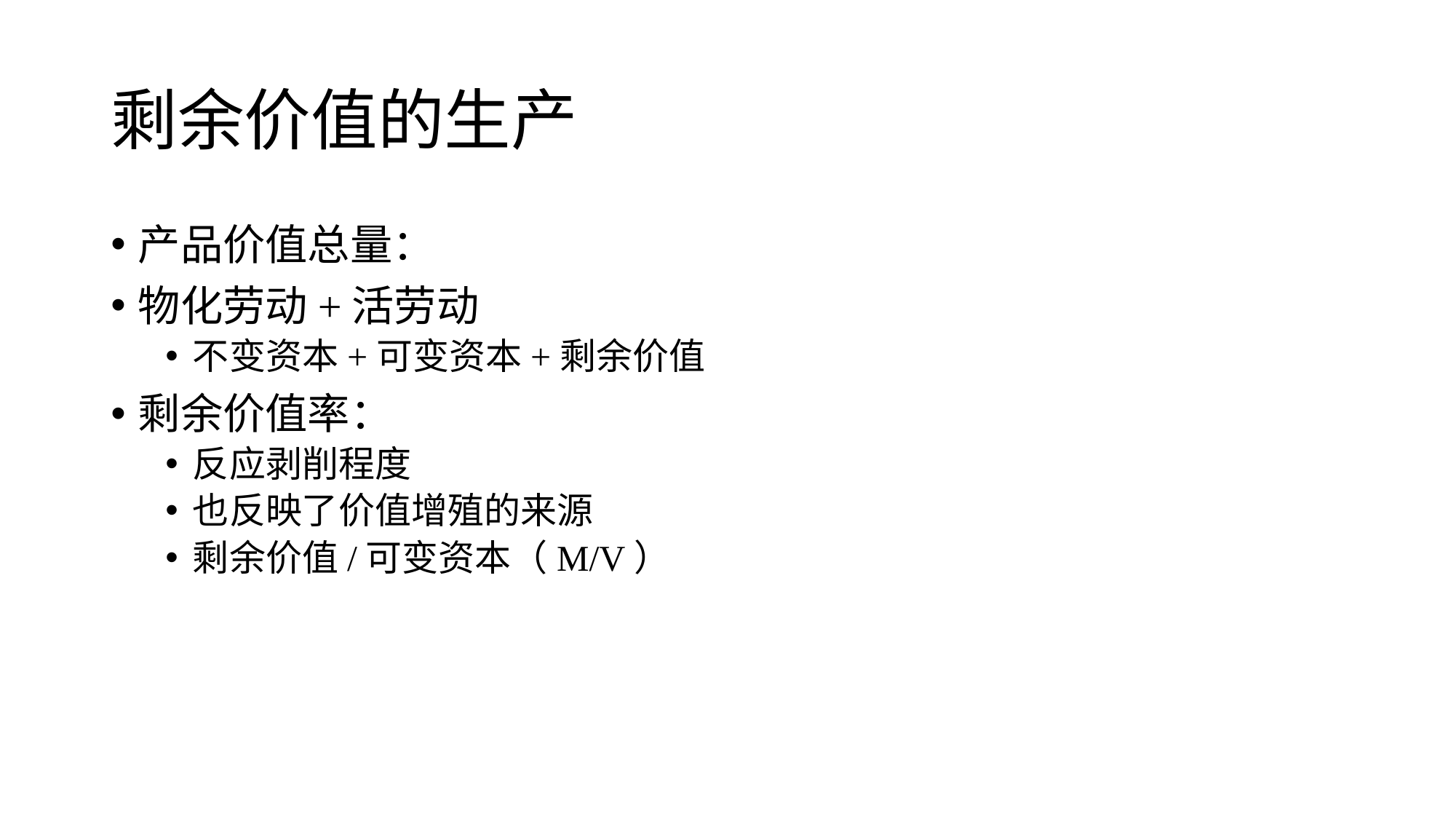

# 剩余价值的生产
产品价值总量：
物化劳动+活劳动
不变资本+可变资本+剩余价值
剩余价值率：
反应剥削程度
也反映了价值增殖的来源
剩余价值/可变资本（M/V）